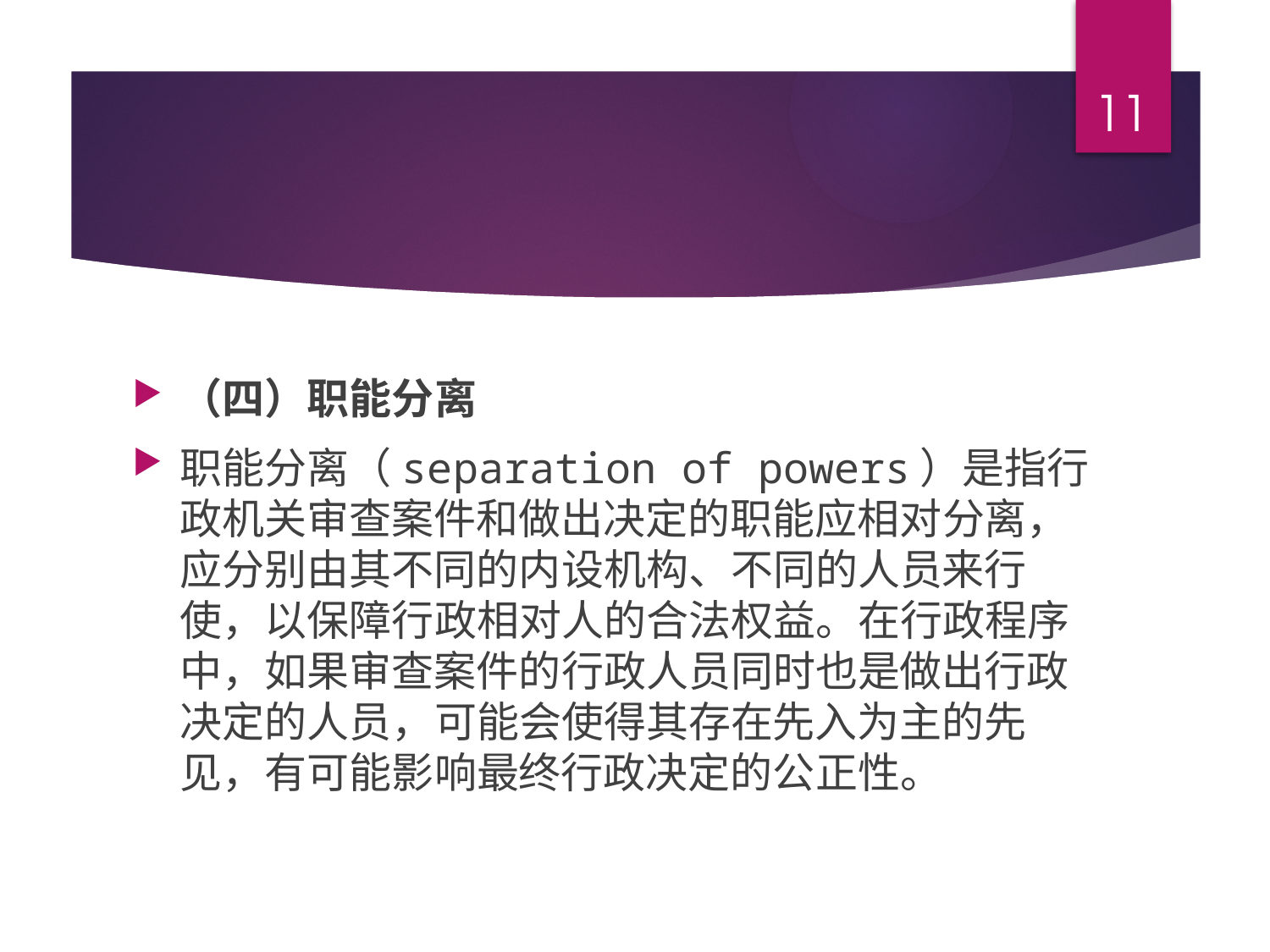

11
#
（四）职能分离
职能分离（separation of powers）是指行政机关审查案件和做出决定的职能应相对分离，应分别由其不同的内设机构、不同的人员来行使，以保障行政相对人的合法权益。在行政程序中，如果审查案件的行政人员同时也是做出行政决定的人员，可能会使得其存在先入为主的先见，有可能影响最终行政决定的公正性。